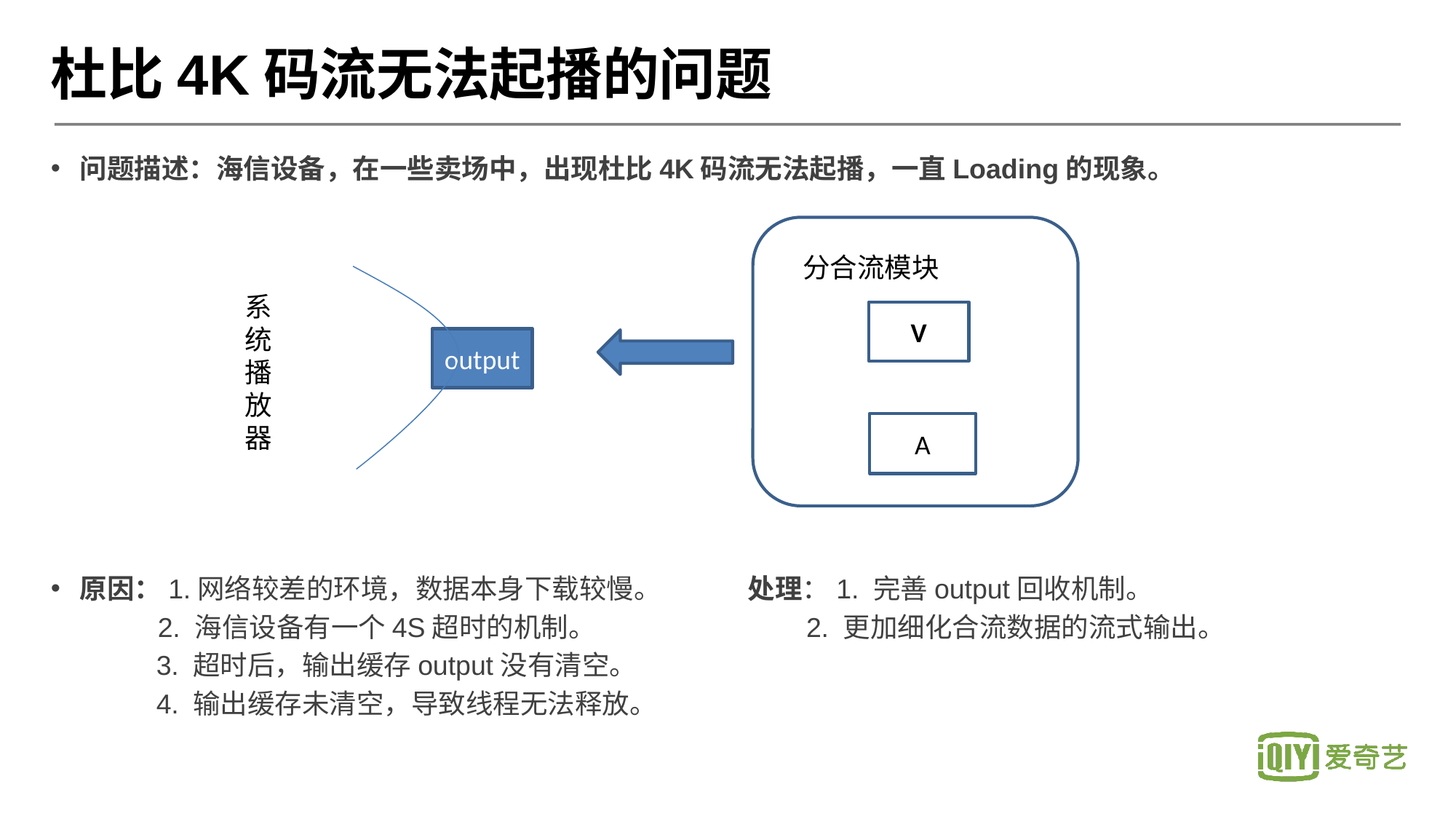

# 杜比4K码流无法起播的问题
问题描述：海信设备，在一些卖场中，出现杜比4K码流无法起播，一直Loading的现象。

原因：1.网络较差的环境，数据本身下载较慢。              处理：1. 完善output回收机制。
              2. 海信设备有一个4S超时的机制。                                 2. 更加细化合流数据的流式输出。
	          3. 超时后，输出缓存output没有清空。
 	          4. 输出缓存未清空，导致线程无法释放。

分合流模块

系统播放器
V
output

A